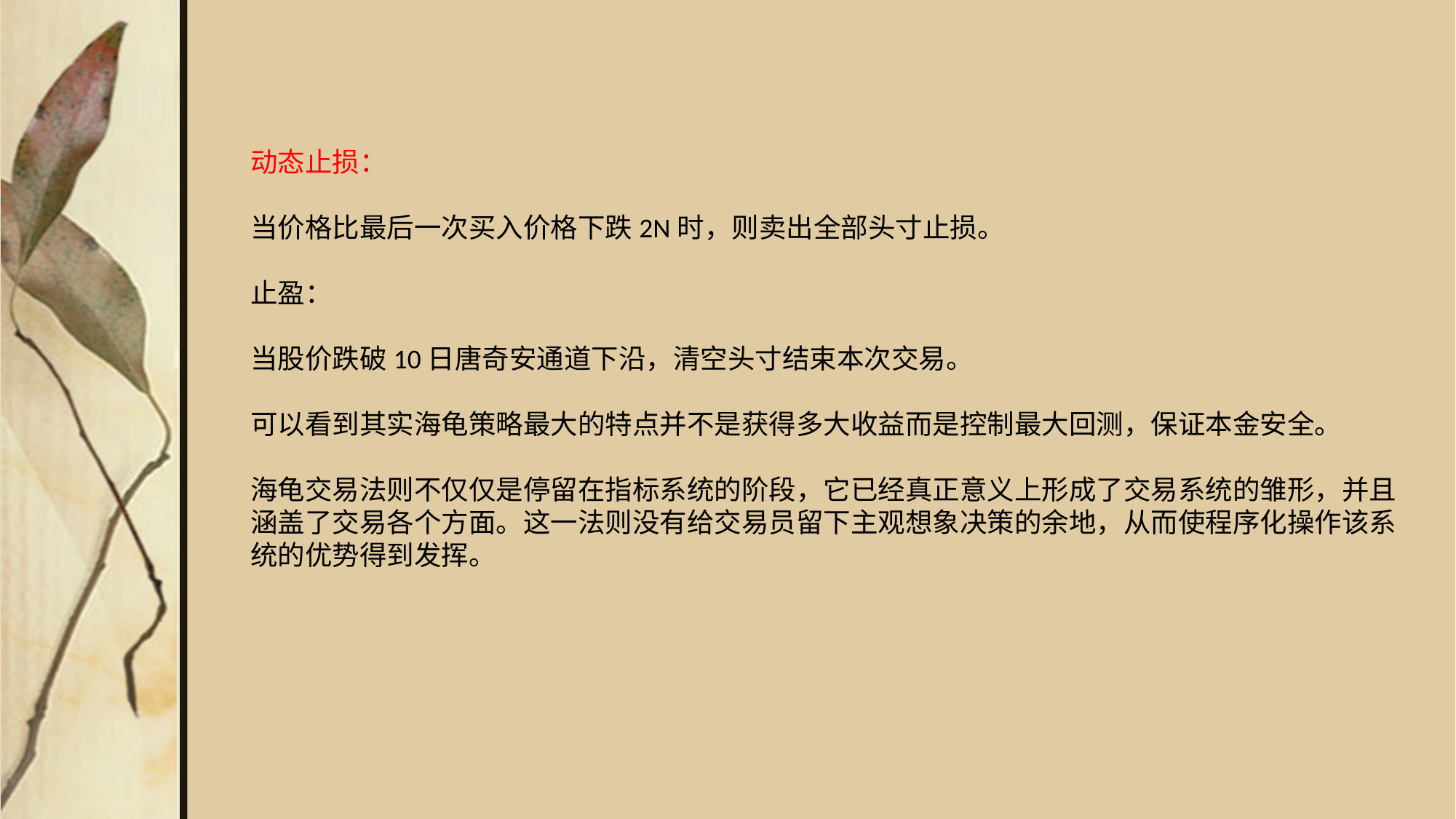

动态止损：

当价格比最后一次买入价格下跌2N时，则卖出全部头寸止损。

止盈：

当股价跌破10日唐奇安通道下沿，清空头寸结束本次交易。

可以看到其实海龟策略最大的特点并不是获得多大收益而是控制最大回测，保证本金安全。

海龟交易法则不仅仅是停留在指标系统的阶段，它已经真正意义上形成了交易系统的雏形，并且涵盖了交易各个方面。这一法则没有给交易员留下主观想象决策的余地，从而使程序化操作该系统的优势得到发挥。